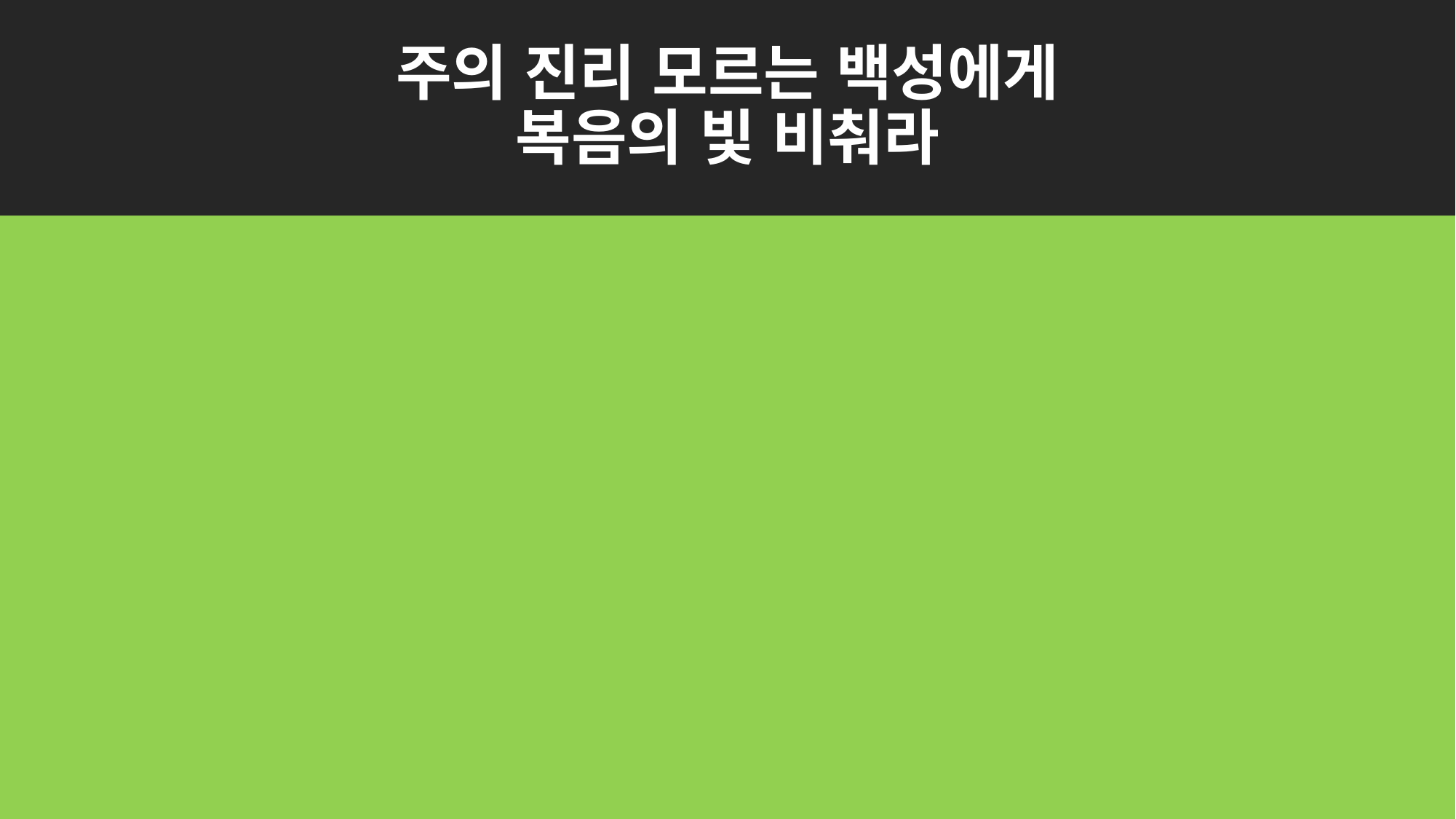

# 주의 진리 모르는 백성에게 복음의 빛 비춰라